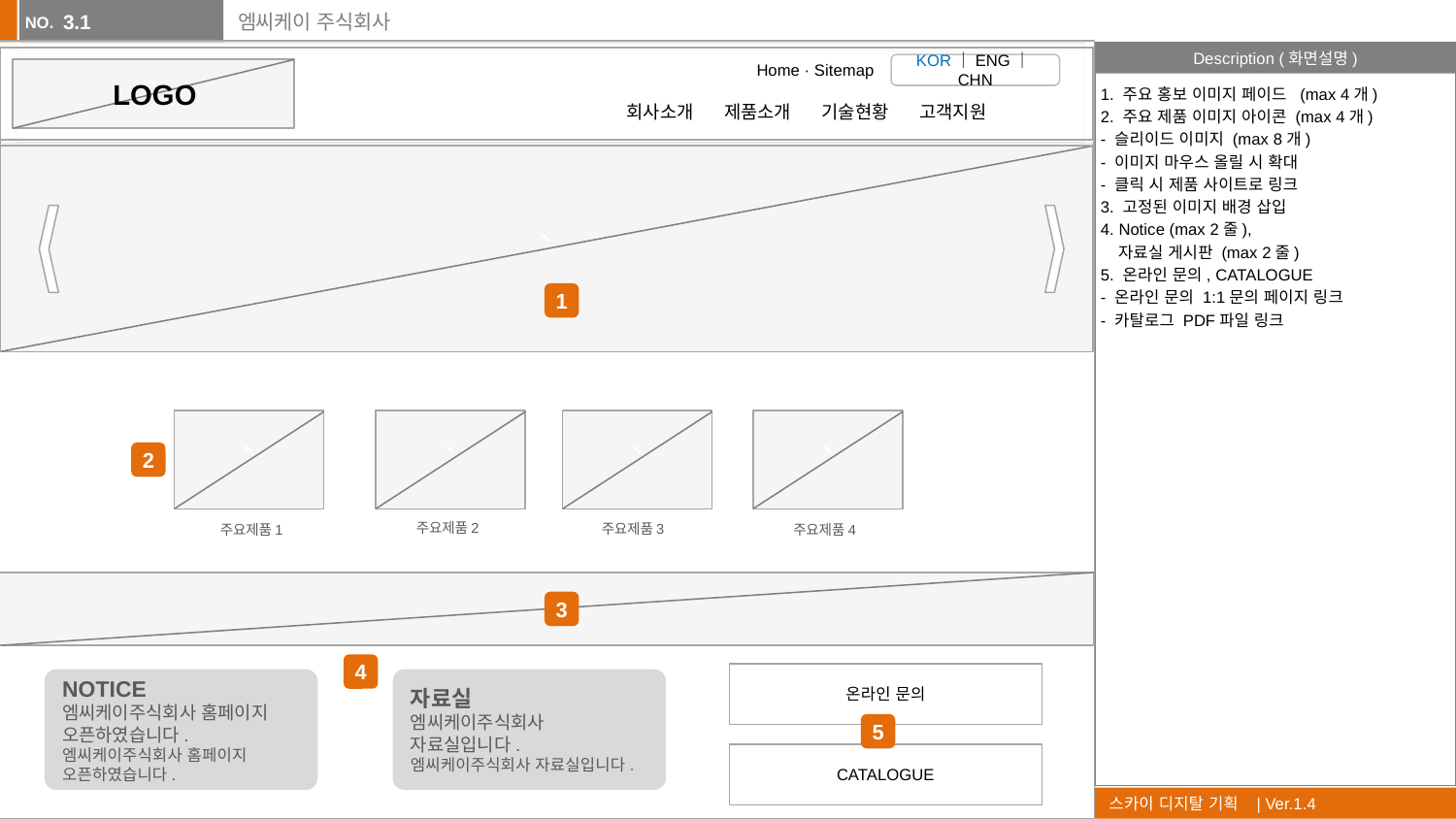

3.1
# 엠씨케이 주식회사

`

`
Home · Sitemap
KOR｜ENG｜CHN
`
LOGO
1. 주요 홍보 이미지 페이드  (max 4개)
2. 주요 제품 이미지 아이콘 (max 4개)
- 슬리이드 이미지 (max 8개)
- 이미지 마우스 올릴 시 확대
- 클릭 시 제품 사이트로 링크
3. 고정된 이미지 배경 삽입
4. Notice (max 2줄),
   자료실 게시판 (max 2줄)
5. 온라인 문의, CATALOGUE
- 온라인 문의 1:1문의 페이지 링크
- 카탈로그 PDF파일 링크
회사소개      제품소개      기술현황      고객지원
`

1
`
`
`
`
2
주요제품2
주요제품3
주요제품1
주요제품4
`
3
4
공지사항
온라인 문의
NOTICE
엠씨케이주식회사 홈페이지
오픈하였습니다.
엠씨케이주식회사 홈페이지 오픈하였습니다.
자료실
엠씨케이주식회사 자료실입니다.
엠씨케이주식회사 자료실입니다.
5
CATALOGUE